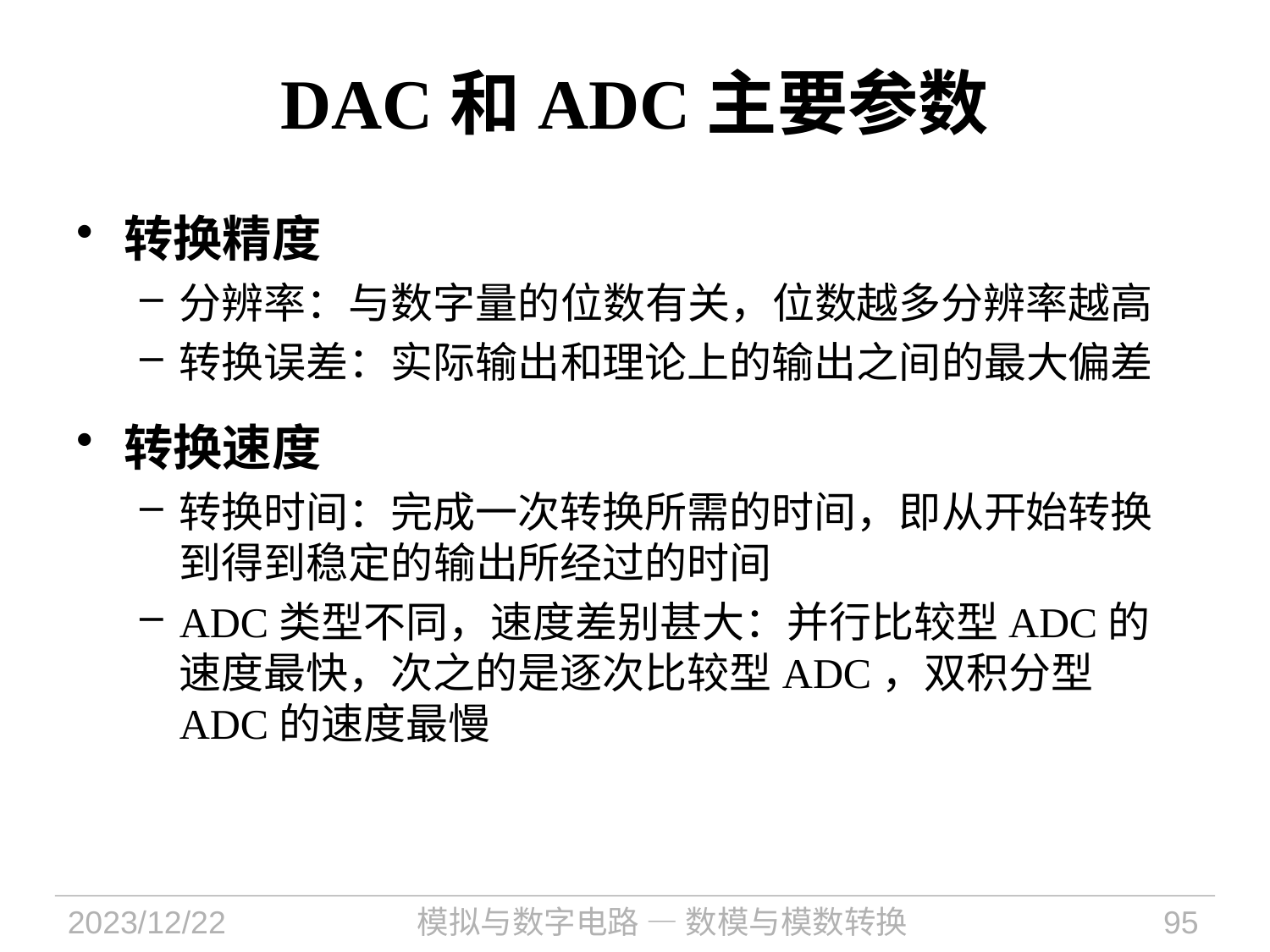

# DAC和ADC主要参数
转换精度
分辨率：与数字量的位数有关，位数越多分辨率越高
转换误差：实际输出和理论上的输出之间的最大偏差
转换速度
转换时间：完成一次转换所需的时间，即从开始转换到得到稳定的输出所经过的时间
ADC类型不同，速度差别甚大：并行比较型ADC的速度最快，次之的是逐次比较型ADC，双积分型ADC的速度最慢
2023/12/22
模拟与数字电路 — 数模与模数转换
95